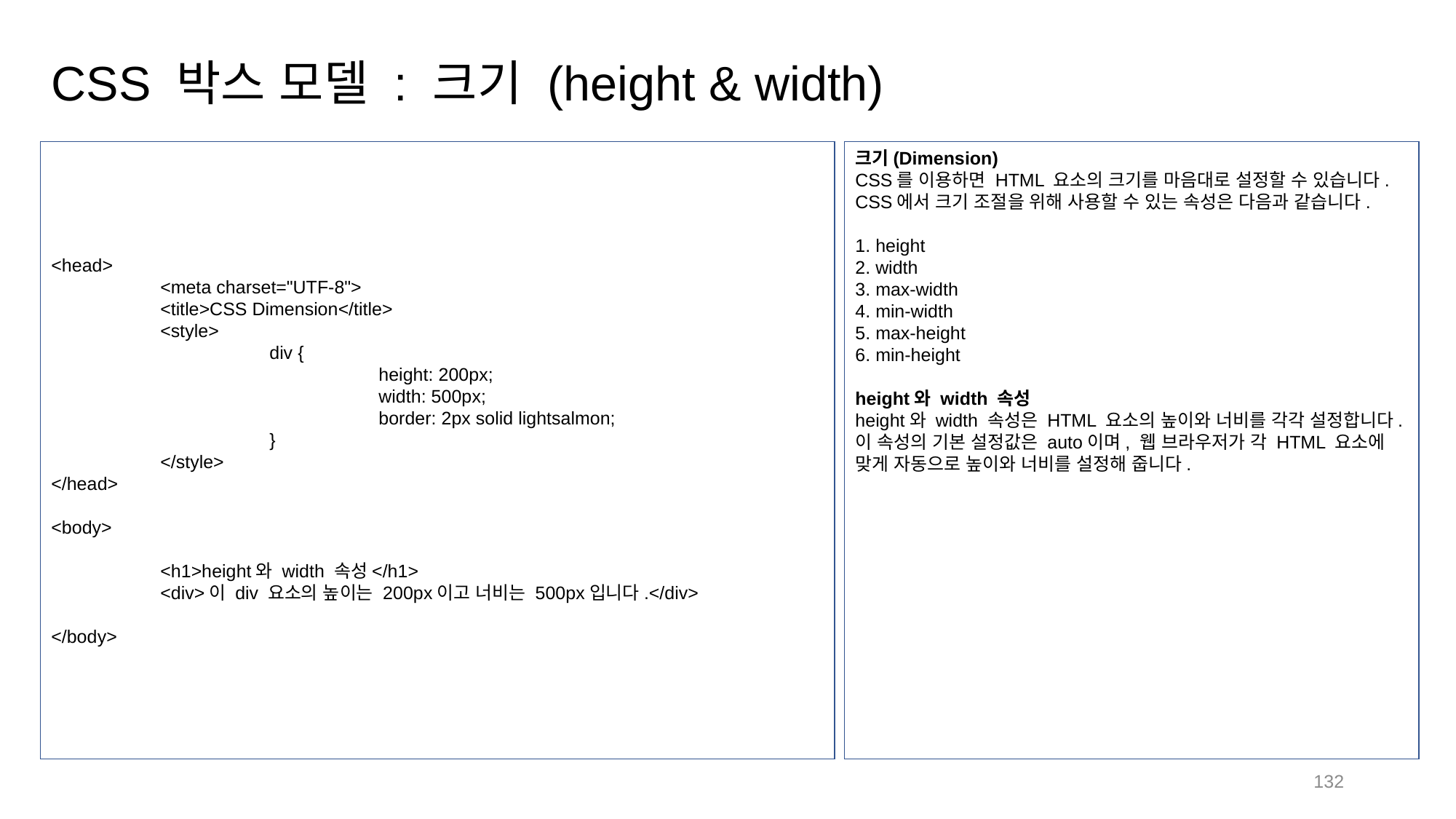

# CSS 박스 모델 : 크기 (height & width)
<head>
	<meta charset="UTF-8">
	<title>CSS Dimension</title>
	<style>
		div {
			height: 200px;
			width: 500px;
			border: 2px solid lightsalmon;
		}
	</style>
</head>

<body>

	<h1>height와 width 속성</h1>
	<div>이 div 요소의 높이는 200px이고 너비는 500px입니다.</div>

</body>
크기(Dimension)
CSS를 이용하면 HTML 요소의 크기를 마음대로 설정할 수 있습니다.
CSS에서 크기 조절을 위해 사용할 수 있는 속성은 다음과 같습니다.

1. height
2. width
3. max-width
4. min-width
5. max-height
6. min-height

height와 width 속성
height와 width 속성은 HTML 요소의 높이와 너비를 각각 설정합니다.
이 속성의 기본 설정값은 auto이며, 웹 브라우저가 각 HTML 요소에 맞게 자동으로 높이와 너비를 설정해 줍니다.

132